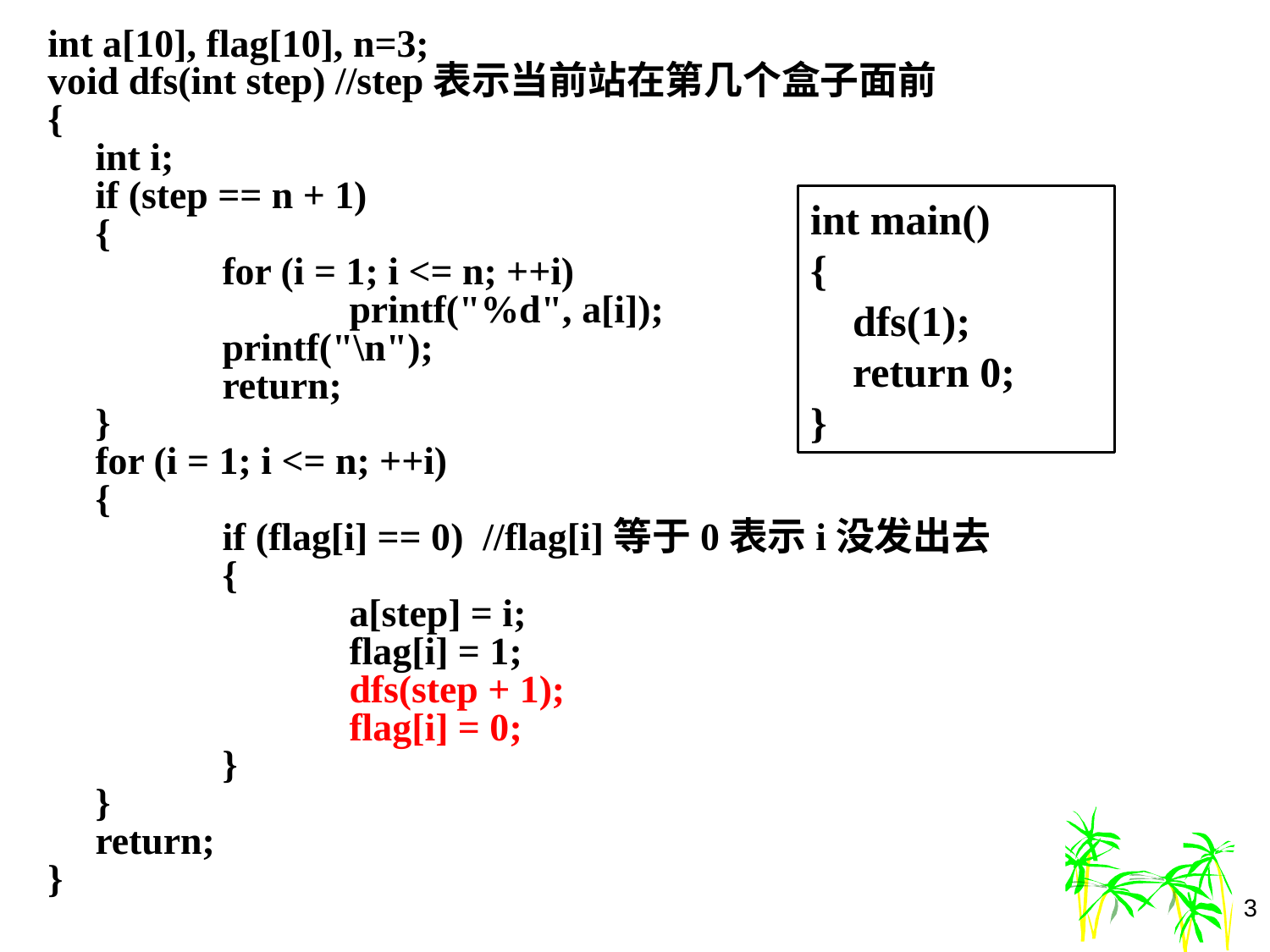

int a[10], flag[10], n=3;
void dfs(int step) //step表示当前站在第几个盒子面前
{
	int i;
	if (step == n + 1)
	{
		for (i = 1; i <= n; ++i)
			printf("%d", a[i]);
		printf("\n");
		return;
	}
	for (i = 1; i <= n; ++i)
	{
		if (flag[i] == 0)  //flag[i]等于0表示i没发出去
		{
			a[step] = i;
			flag[i] = 1;
			dfs(step + 1);
			flag[i] = 0;
		}
	}
	return;
}
int main()
{
    dfs(1);
    return 0;
}
3